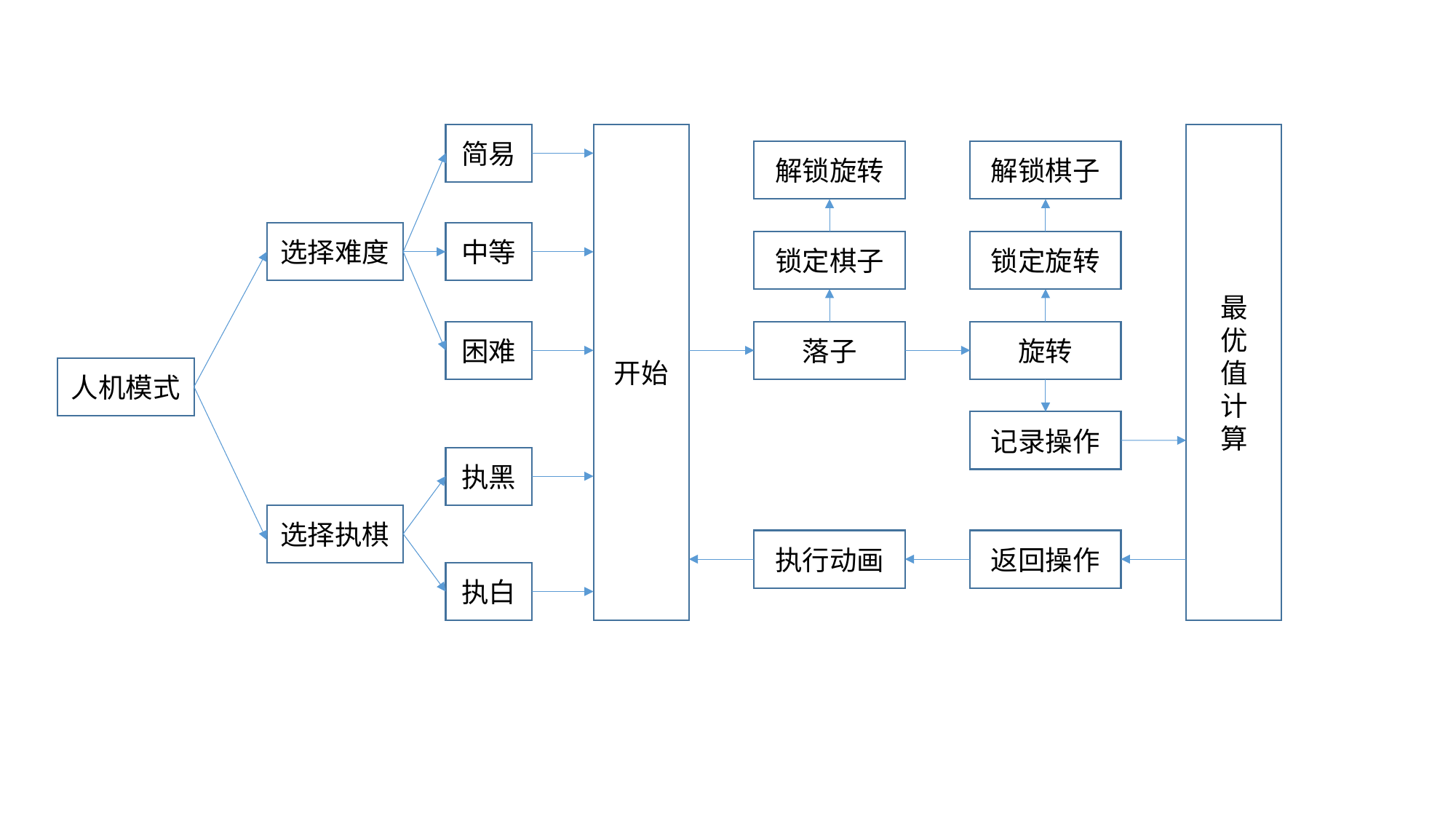

简易
开始
最
优
值
计
算
解锁棋子
解锁旋转
选择难度
中等
锁定棋子
锁定旋转
困难
落子
旋转
人机模式
记录操作
执黑
选择执棋
执行动画
返回操作
执白